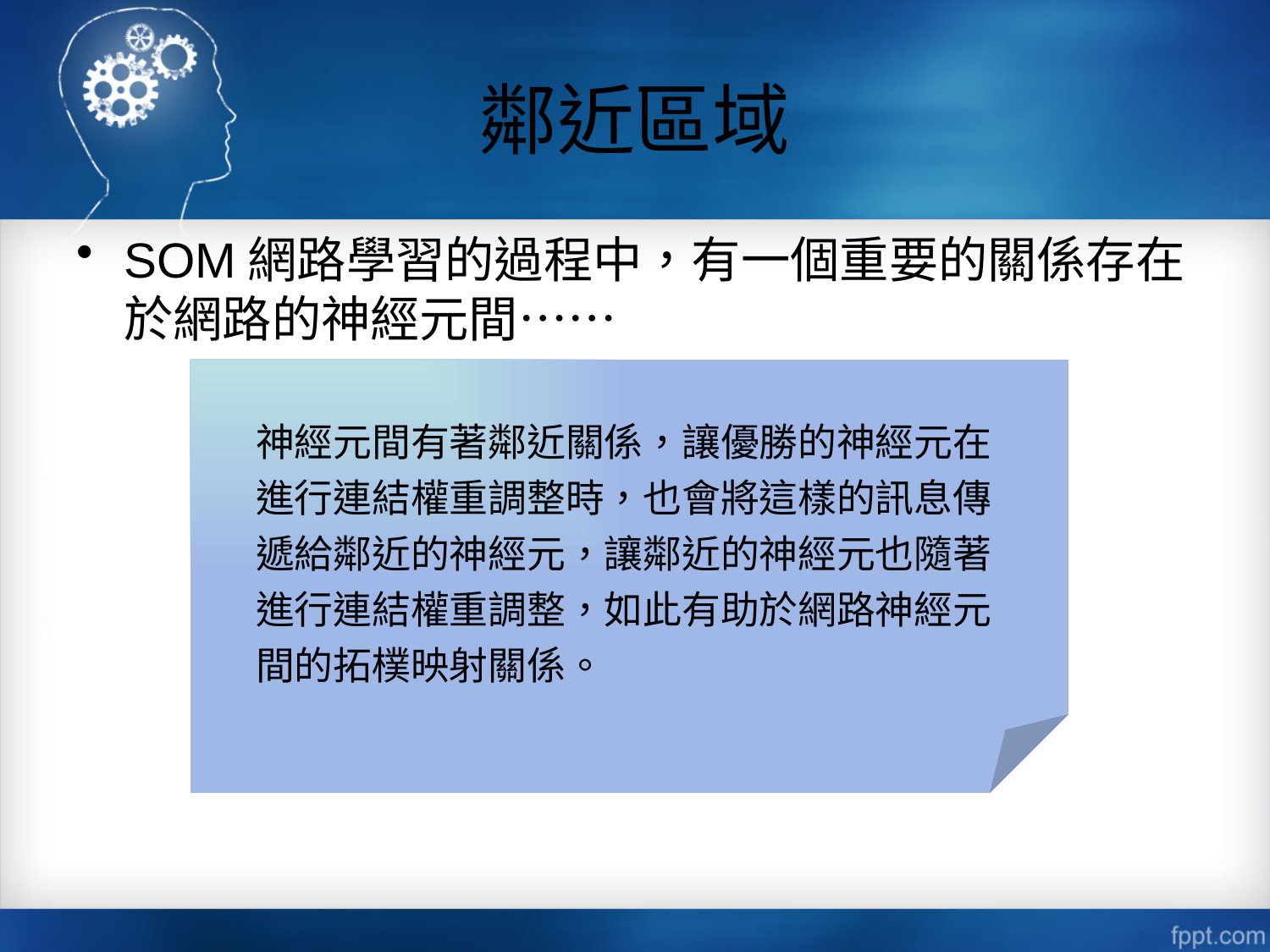

# 鄰近區域
SOM網路學習的過程中，有一個重要的關係存在於網路的神經元間……

	神經元間有著鄰近關係，讓優勝的神經元在進行連結權重調整時，也會將這樣的訊息傳遞給鄰近的神經元，讓鄰近的神經元也隨著進行連結權重調整，如此有助於網路神經元間的拓樸映射關係。